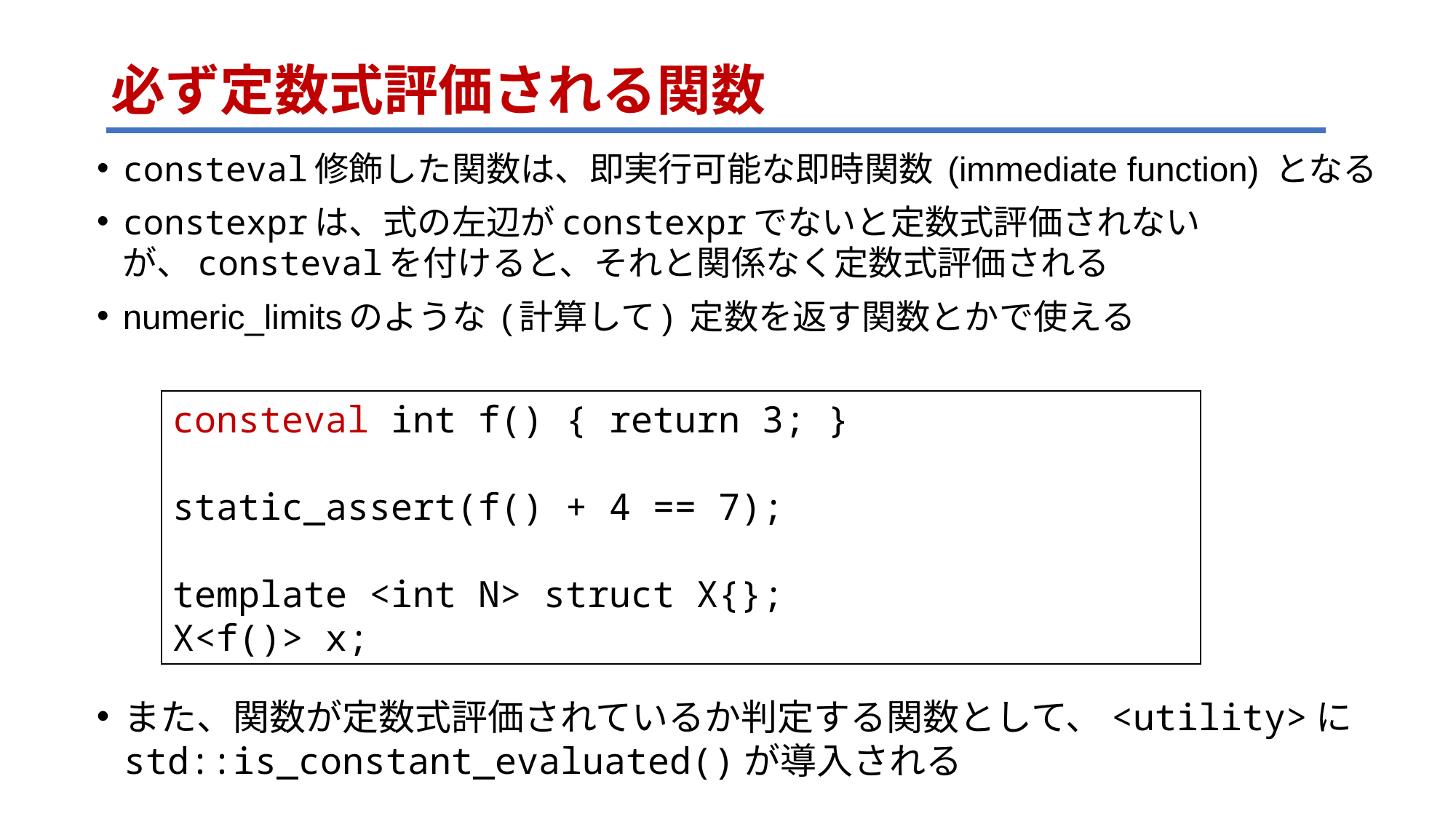

# 必ず定数式評価される関数
consteval修飾した関数は、即実行可能な即時関数 (immediate function) となる
constexprは、式の左辺がconstexprでないと定数式評価されないが、constevalを付けると、それと関係なく定数式評価される
numeric_limitsのような (計算して) 定数を返す関数とかで使える
consteval int f() { return 3; }

static_assert(f() + 4 == 7);

template <int N> struct X{};
X<f()> x;
また、関数が定数式評価されているか判定する関数として、<utility>にstd::is_constant_evaluated()が導入される